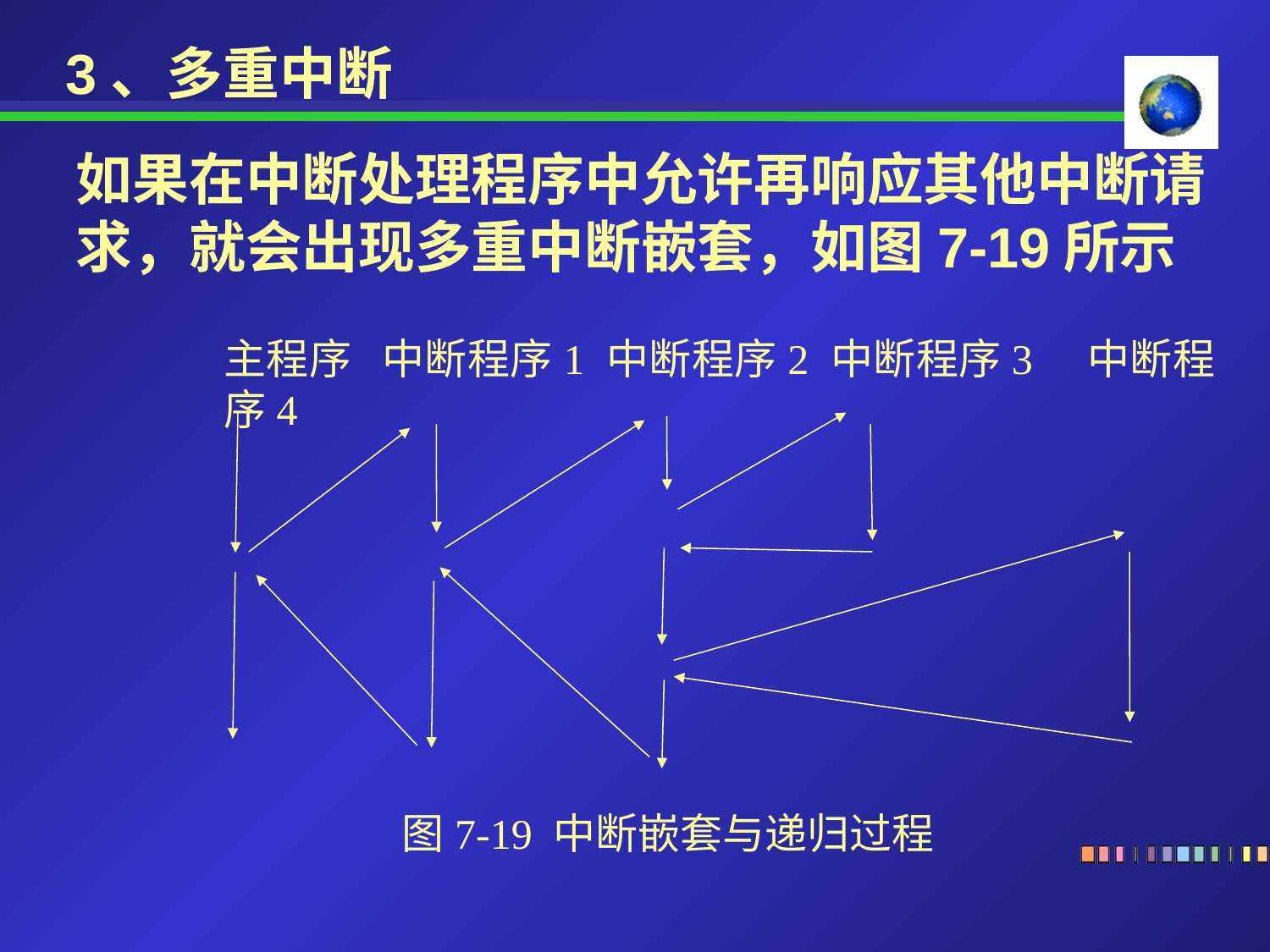

3、多重中断
如果在中断处理程序中允许再响应其他中断请求，就会出现多重中断嵌套，如图7-19所示
主程序   中断程序1 中断程序2 中断程序3    中断程序4

图7-19 中断嵌套与递归过程
61